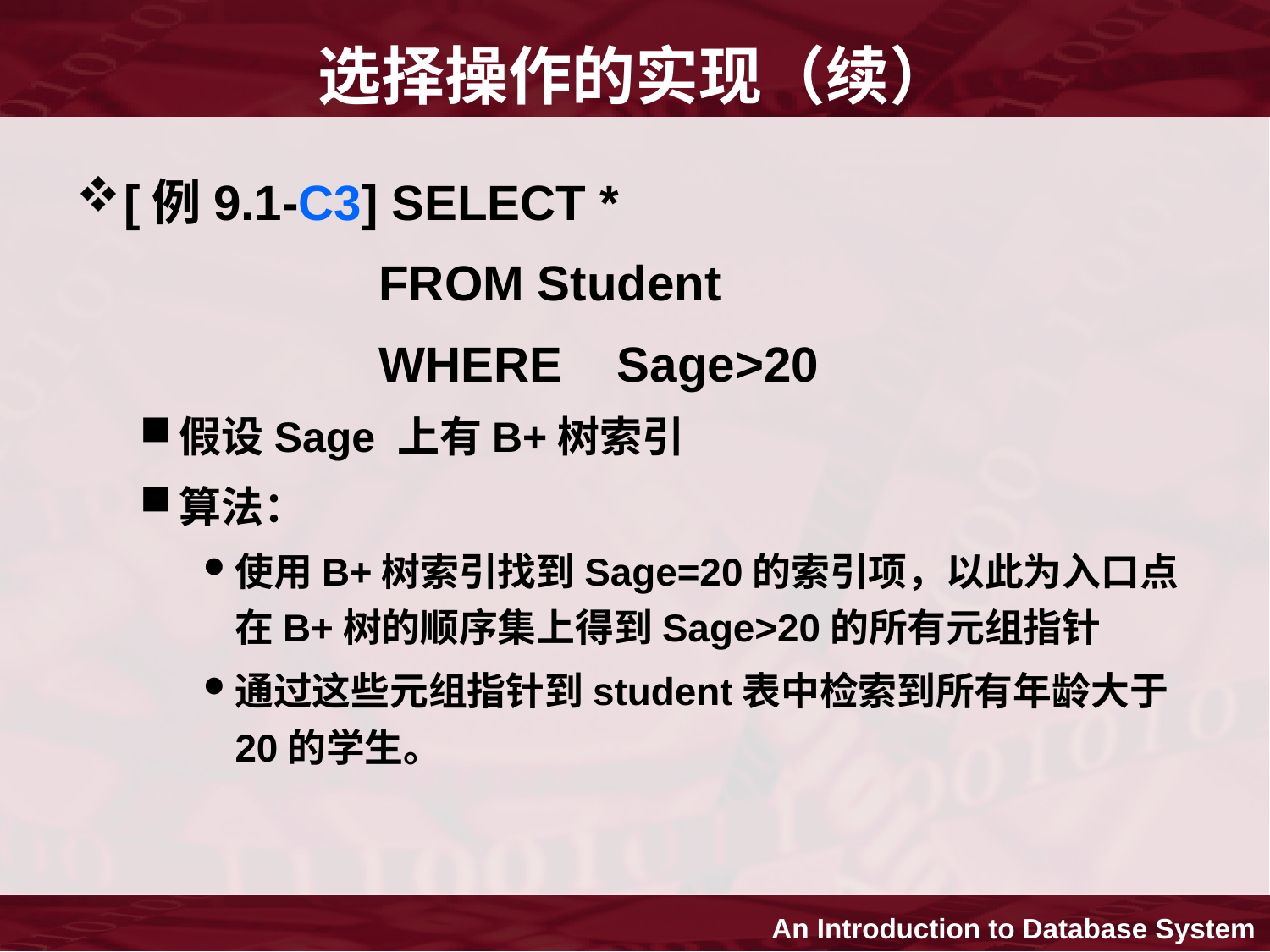

# 选择操作的实现（续）
[例9.1-C3] SELECT *
                      FROM Student
                      WHERE    Sage>20
假设Sage 上有B+树索引
算法：
使用B+树索引找到Sage=20的索引项，以此为入口点在B+树的顺序集上得到Sage>20的所有元组指针
通过这些元组指针到student表中检索到所有年龄大于20的学生。